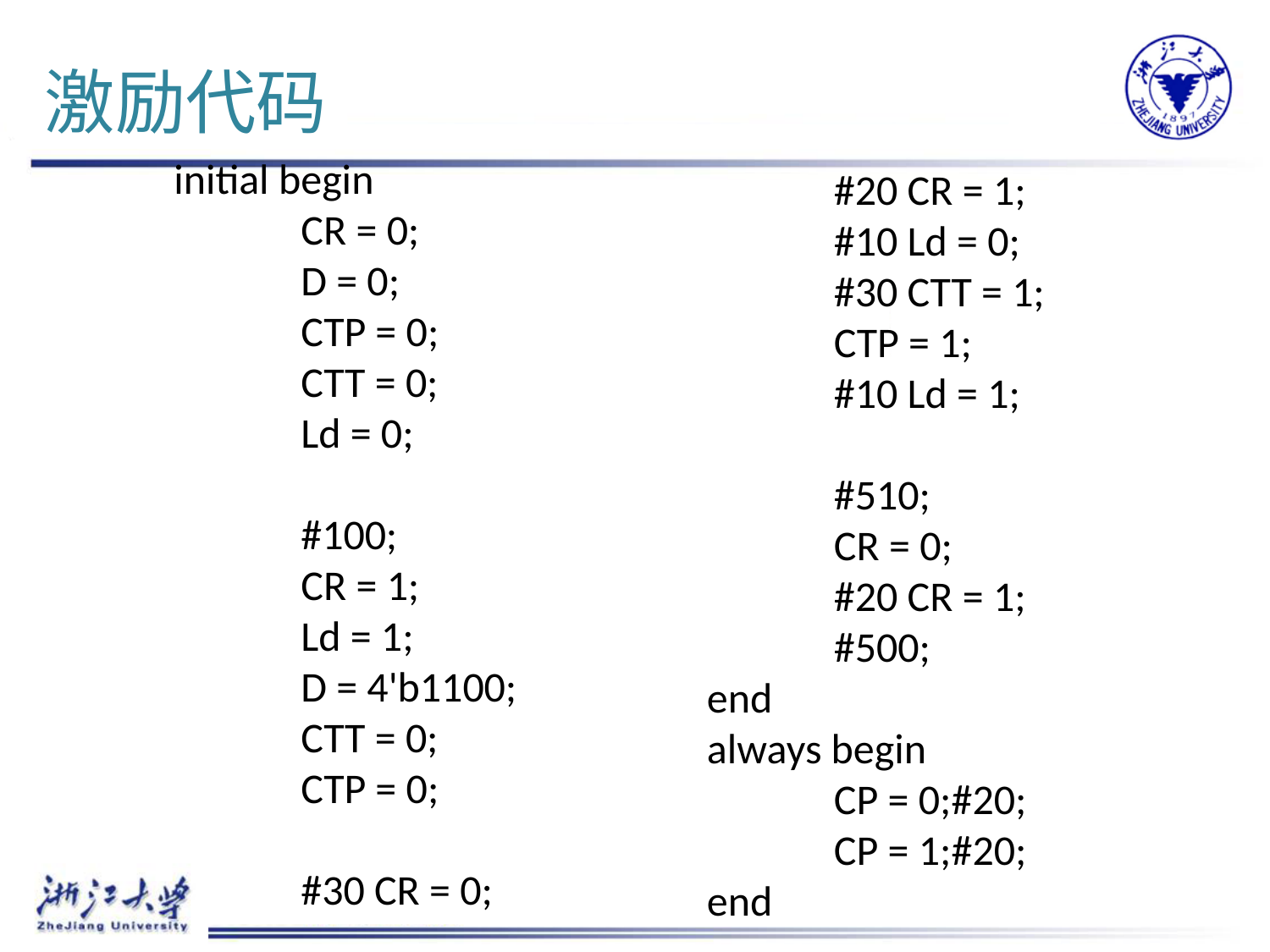

# 激励代码
	initial begin
		CR = 0;
		D = 0;
		CTP = 0;
		CTT = 0;
		Ld = 0;

		#100;
		CR = 1;
		Ld = 1;
		D = 4'b1100;
		CTT = 0;
		CTP = 0;

		#30 CR = 0;
		#20 CR = 1;
		#10 Ld = 0;
		#30 CTT = 1;
		CTP = 1;
		#10 Ld = 1;

		#510;
		CR = 0;
		#20 CR = 1;
		#500;
	end
	always begin
		CP = 0;#20;
		CP = 1;#20;
	end